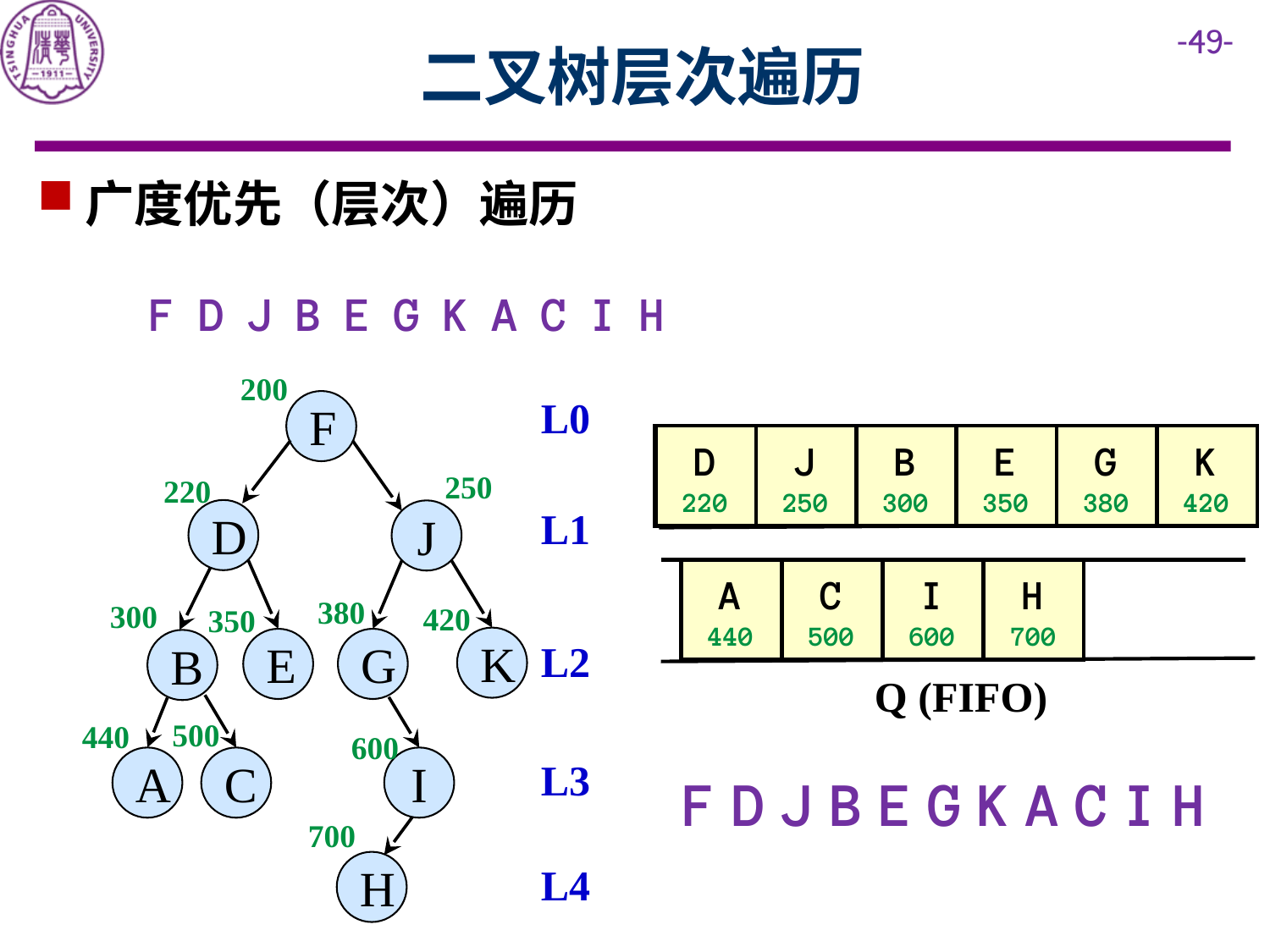

# 二叉树层次遍历
广度优先（层次）遍历
F
D
J
B
E
G
K
A
C
I
H
200
250
220
380
300
420
350
500
440
600
700
L0
F
F
200
D
220
J
250
B
300
E
350
G
380
K
420
L1
D
J
A
440
C
500
I
600
H
700
K
E
G
L2
B
Q (FIFO)
A
C
I
L3
F
D
J
B
E
G
K
A
C
I
H
H
L4